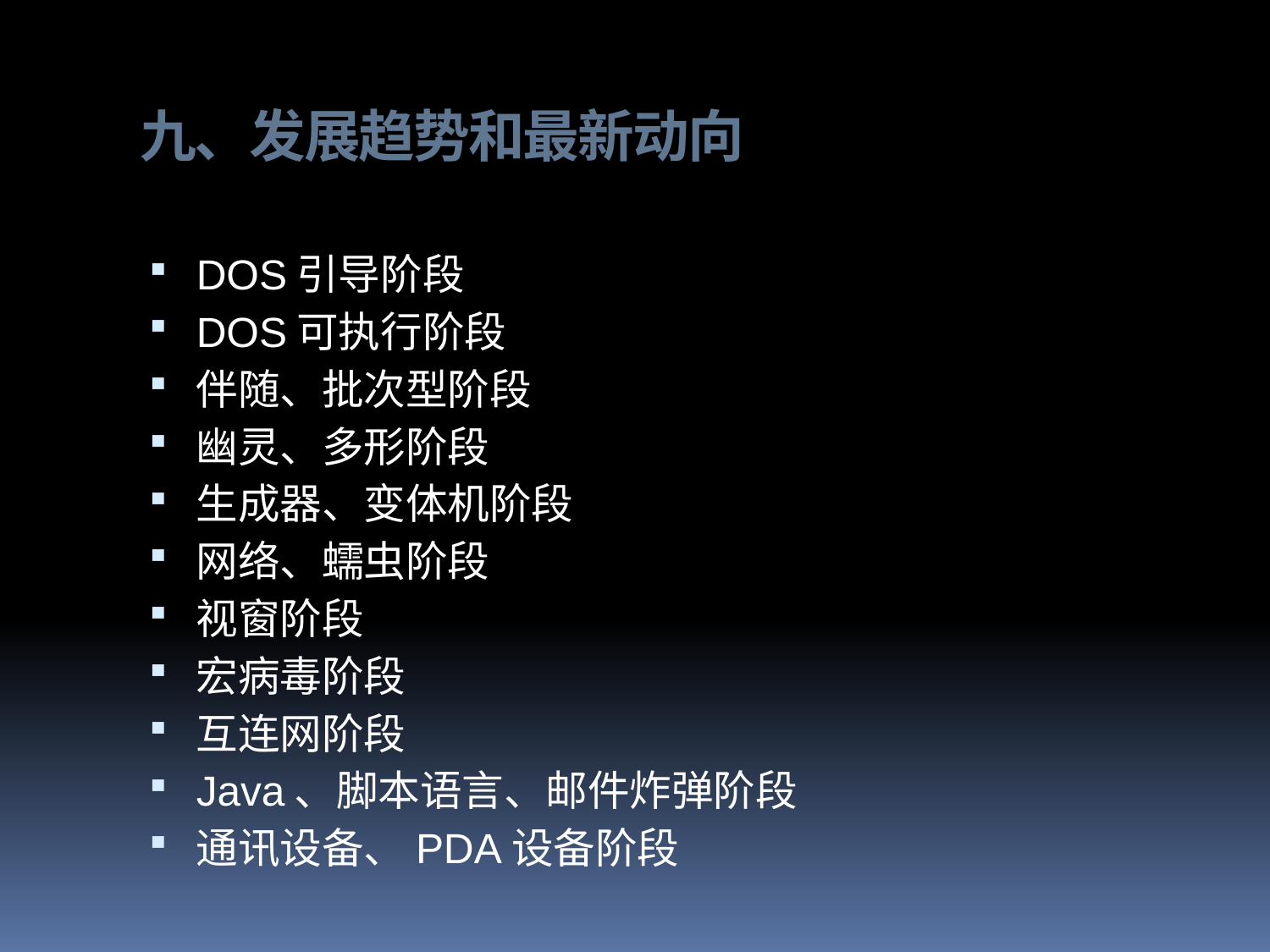

# 九、发展趋势和最新动向
DOS引导阶段
DOS可执行阶段
伴随、批次型阶段
幽灵、多形阶段
生成器、变体机阶段
网络、蠕虫阶段
视窗阶段
宏病毒阶段
互连网阶段
Java、脚本语言、邮件炸弹阶段
通讯设备、PDA设备阶段